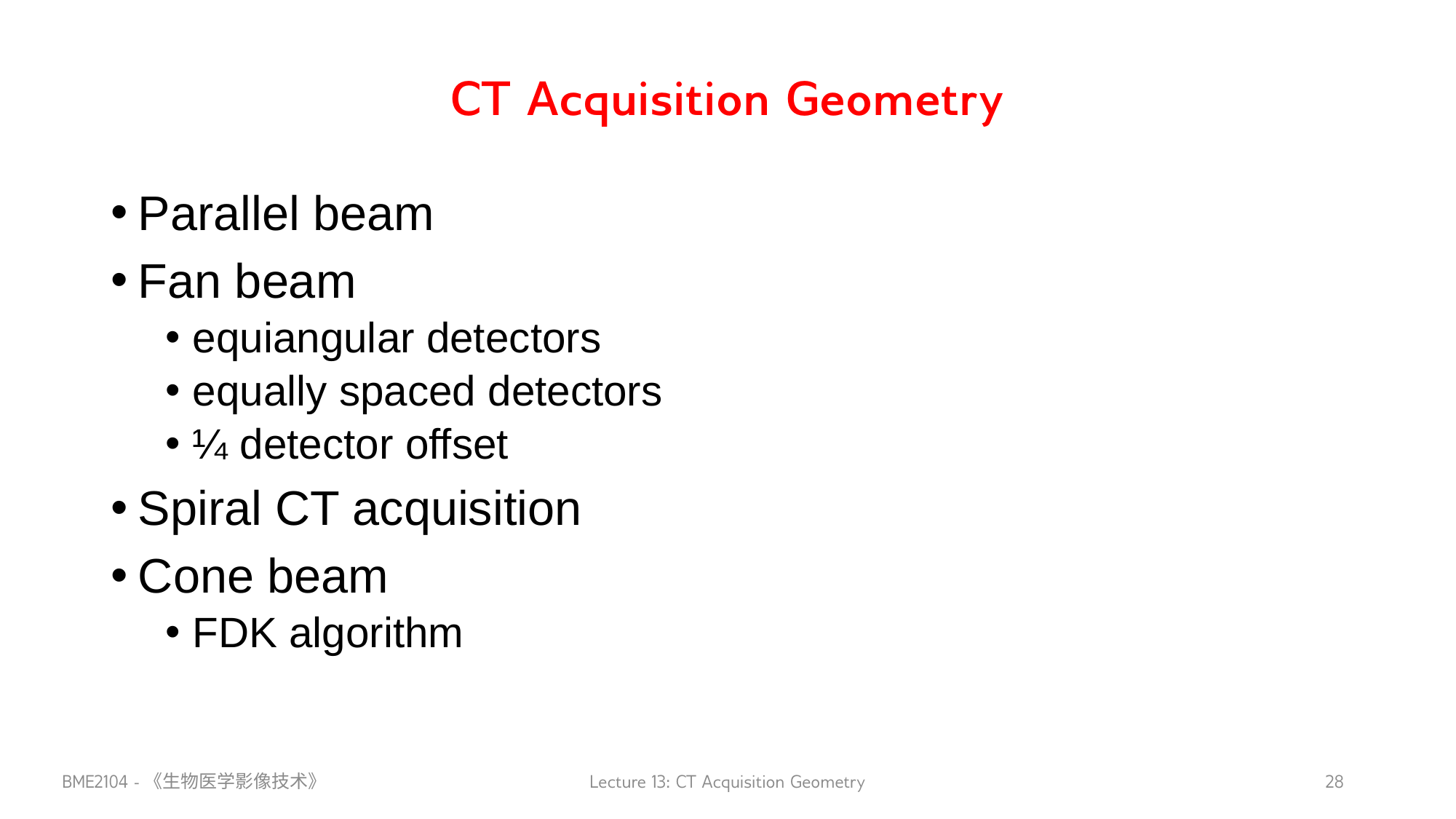

# CT Acquisition Geometry
Parallel beam
Fan beam
equiangular detectors
equally spaced detectors
¼ detector offset
Spiral CT acquisition
Cone beam
FDK algorithm
BME2104 -《生物医学影像技术》
Lecture 13: CT Acquisition Geometry
28